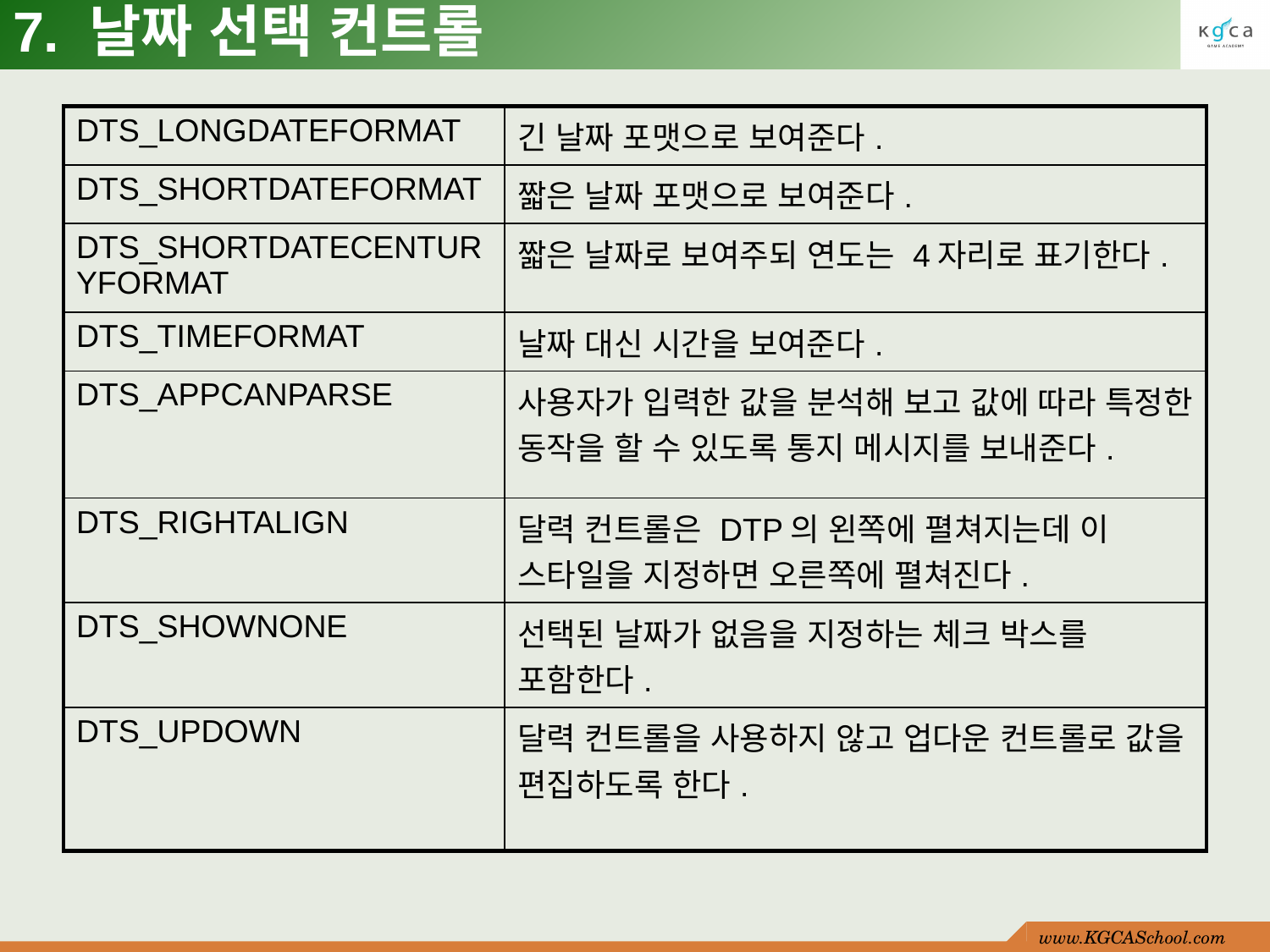

# 7. 날짜 선택 컨트롤
| DTS\_LONGDATEFORMAT | 긴 날짜 포맷으로 보여준다. |
| --- | --- |
| DTS\_SHORTDATEFORMAT | 짧은 날짜 포맷으로 보여준다. |
| DTS\_SHORTDATECENTURYFORMAT | 짧은 날짜로 보여주되 연도는 4자리로 표기한다. |
| DTS\_TIMEFORMAT | 날짜 대신 시간을 보여준다. |
| DTS\_APPCANPARSE | 사용자가 입력한 값을 분석해 보고 값에 따라 특정한 동작을 할 수 있도록 통지 메시지를 보내준다. |
| DTS\_RIGHTALIGN | 달력 컨트롤은 DTP의 왼쪽에 펼쳐지는데 이 스타일을 지정하면 오른쪽에 펼쳐진다. |
| DTS\_SHOWNONE | 선택된 날짜가 없음을 지정하는 체크 박스를 포함한다. |
| DTS\_UPDOWN | 달력 컨트롤을 사용하지 않고 업다운 컨트롤로 값을 편집하도록 한다. |